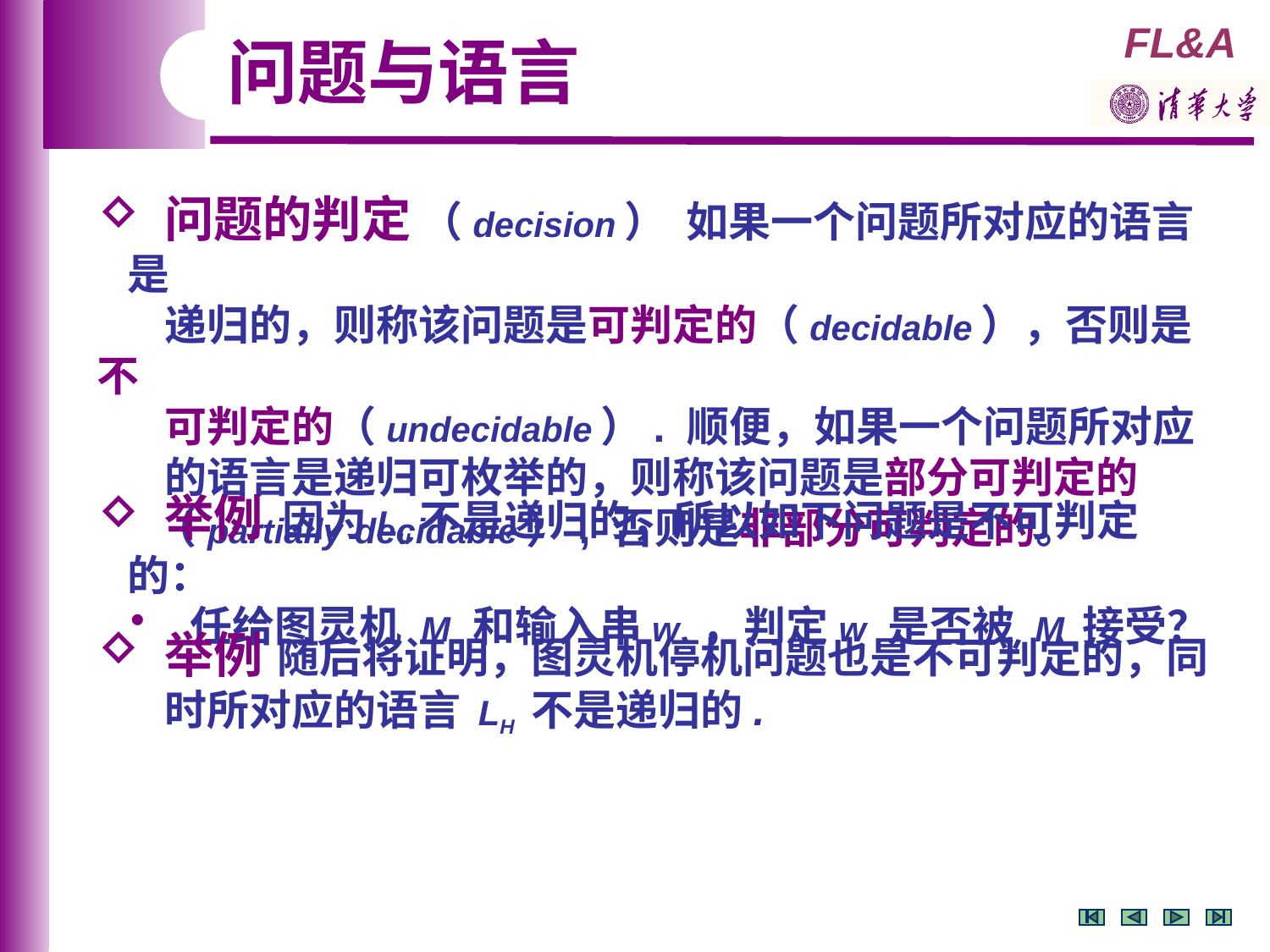

问题与语言
 问题的判定 （decision）  如果一个问题所对应的语言是
      递归的，则称该问题是可判定的（decidable），否则是不
      可判定的（undecidable）. 顺便，如果一个问题所对应
      的语言是递归可枚举的，则称该问题是部分可判定的
     （partially decidable）, 否则是非部分可判定的。
 举例  因为Lu不是递归的，所以如下问题是不可判定的：
  任给图灵机 M 和输入串w ，判定w 是否被 M 接受？
 举例　随后将证明，图灵机停机问题也是不可判定的，同
      时所对应的语言　LH　不是递归的.